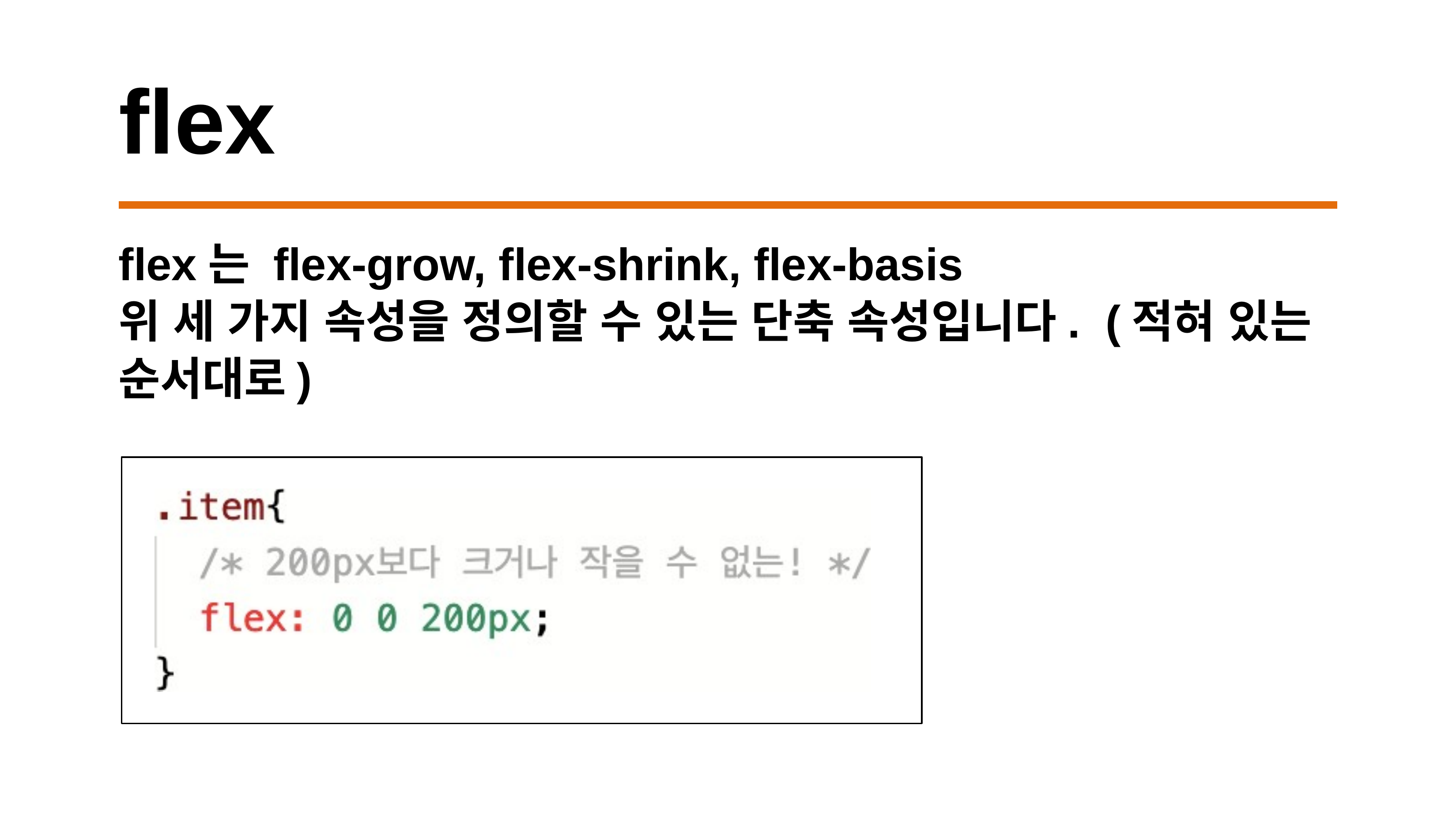

# flex

flex는 flex-grow, flex-shrink, flex-basis
위 세 가지 속성을 정의할 수 있는 단축 속성입니다.  (적혀 있는 순서대로)